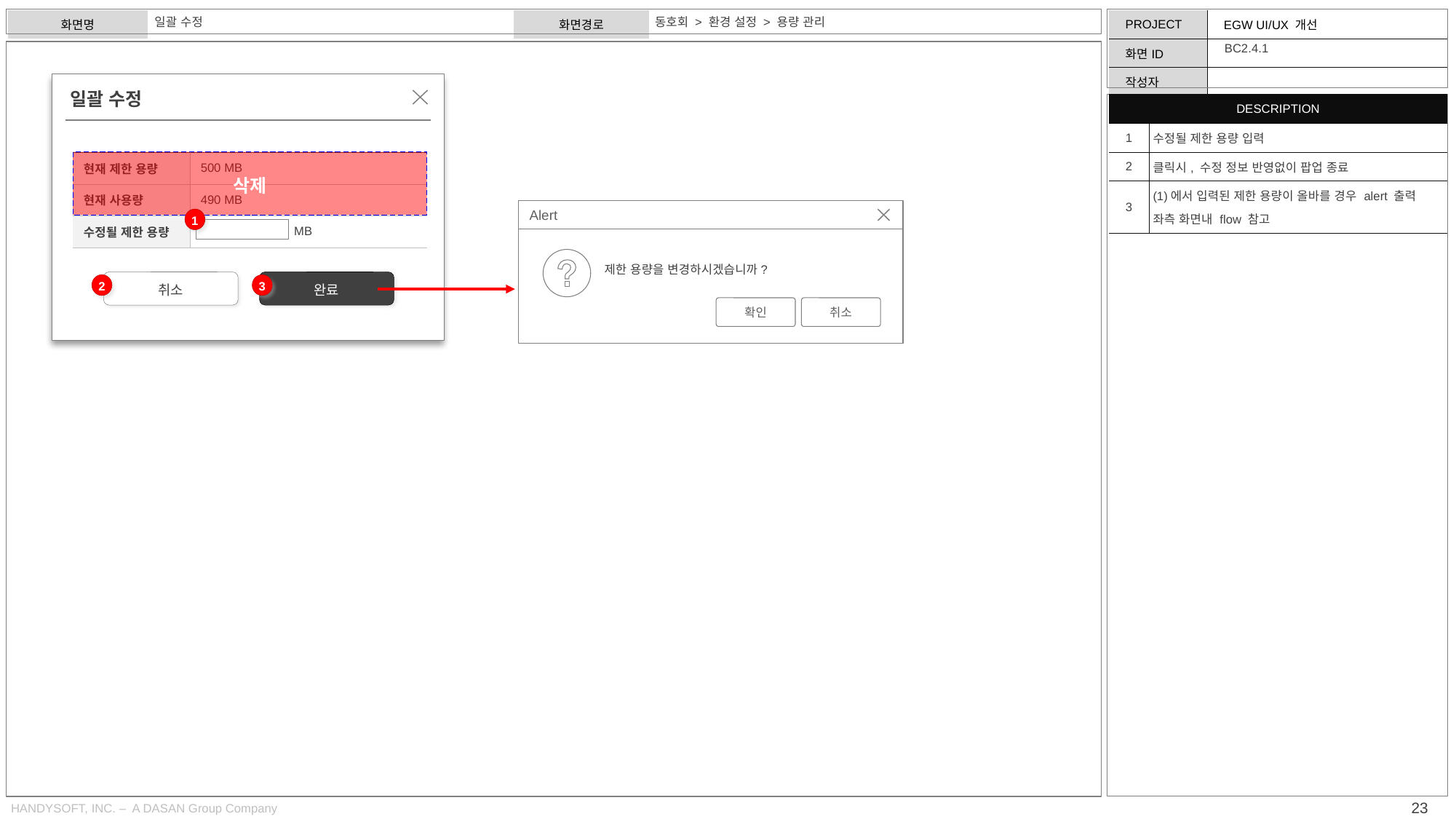

일괄 수정
동호회 > 환경 설정 > 용량 관리
BC2.4.1

일괄 수정

| DESCRIPTION |  |
| --- | --- |
| 1 | 수정될 제한 용량 입력 |
| 2 | 클릭시, 수정 정보 반영없이 팝업 종료 |
| 3 | (1)에서 입력된 제한 용량이 올바를 경우 alert 출력 좌측 화면내 flow 참고 |
삭제
| 현재 제한 용량 | 500 MB |
| --- | --- |
| 현재 사용량 | 490 MB |
| 수정될 제한 용량 | MB |
Alert

확인
취소
Abort
1

제한 용량을 변경하시겠습니까?
취소
완료
2
3